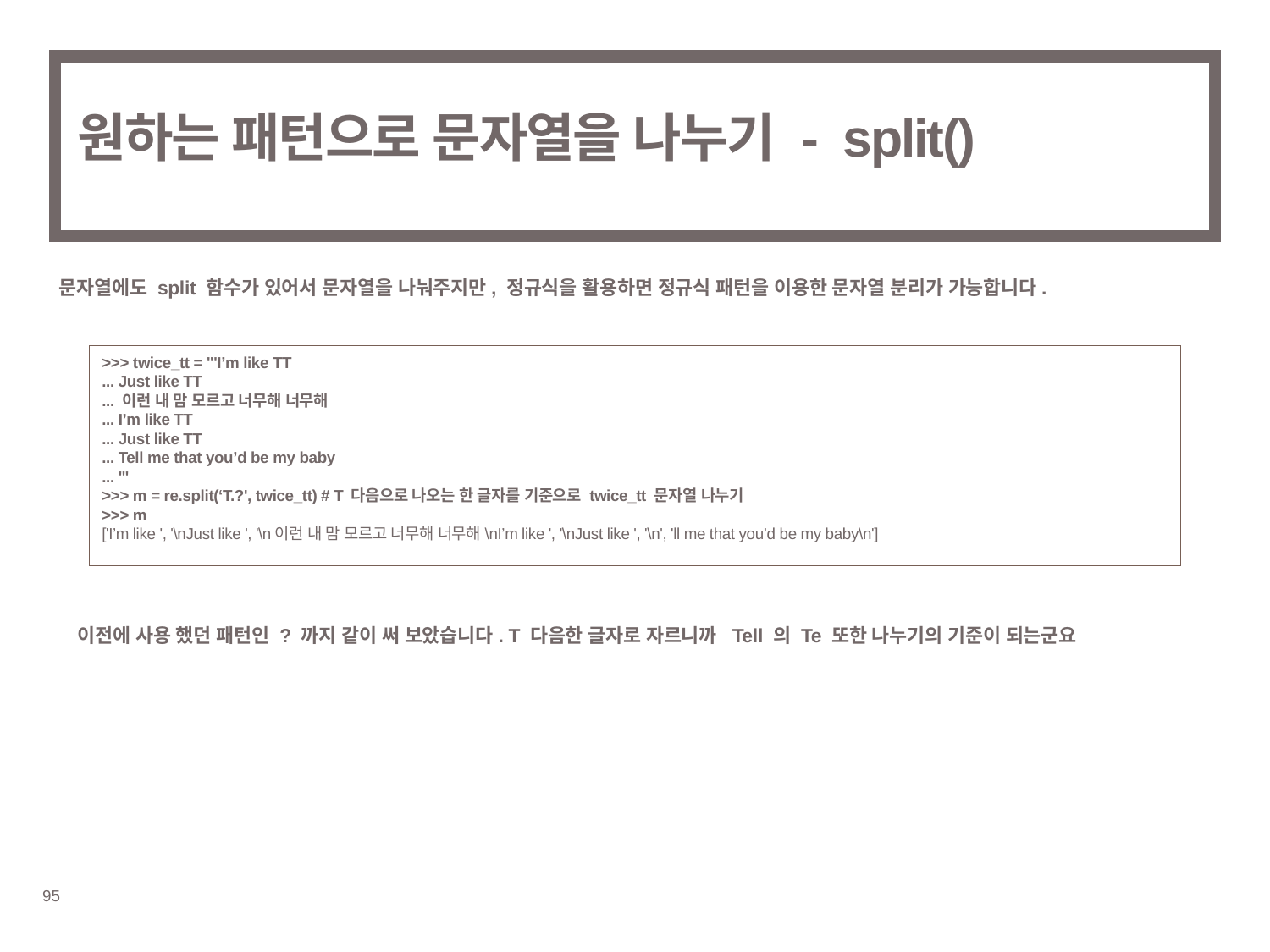

# 원하는 패턴으로 문자열을 나누기 -  split()
문자열에도 split 함수가 있어서 문자열을 나눠주지만, 정규식을 활용하면 정규식 패턴을 이용한 문자열 분리가 가능합니다.
>>> twice_tt = '''I’m like TT
... Just like TT
... 이런 내 맘 모르고 너무해 너무해
... I’m like TT
... Just like TT
... Tell me that you’d be my baby
... '''
>>> m = re.split(‘T.?', twice_tt) # T 다음으로 나오는 한 글자를 기준으로 twice_tt 문자열 나누기
>>> m
['I’m like ', '\nJust like ', '\n이런 내 맘 모르고 너무해 너무해\nI’m like ', '\nJust like ', '\n', 'll me that you’d be my baby\n']

이전에 사용 했던 패턴인 ? 까지 같이 써 보았습니다. T 다음한 글자로 자르니까  Tell 의 Te 또한 나누기의 기준이 되는군요